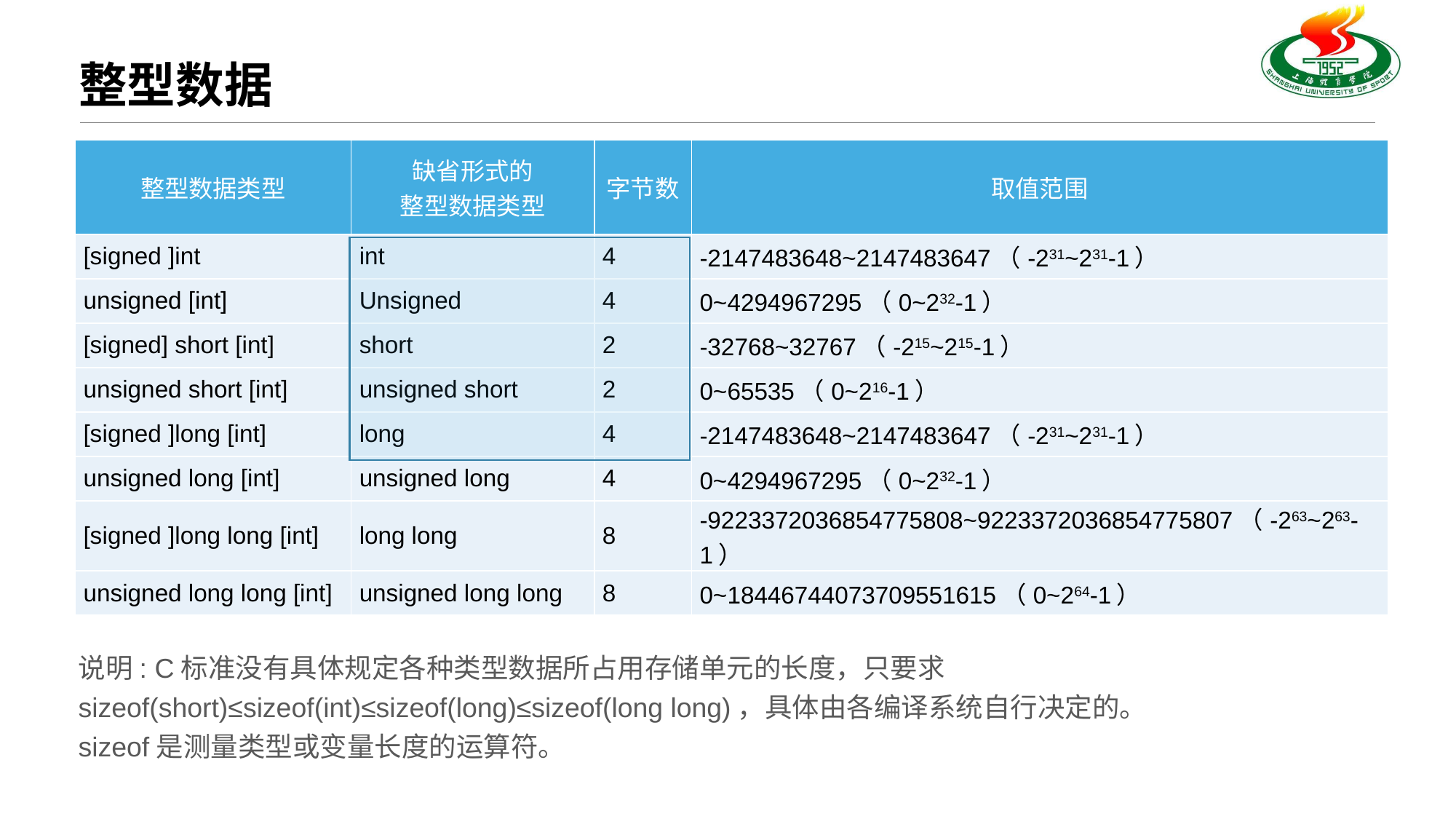

# 整型数据
| 整型数据类型 | 缺省形式的 整型数据类型 | 字节数 | 取值范围 |
| --- | --- | --- | --- |
| [signed ]int | int | 4 | -2147483648~2147483647（-231~231-1） |
| unsigned [int] | Unsigned | 4 | 0~4294967295（0~232-1） |
| [signed] short [int] | short | 2 | -32768~32767（-215~215-1） |
| unsigned short [int] | unsigned short | 2 | 0~65535（0~216-1） |
| [signed ]long [int] | long | 4 | -2147483648~2147483647（-231~231-1） |
| unsigned long [int] | unsigned long | 4 | 0~4294967295（0~232-1） |
| [signed ]long long [int] | long long | 8 | -9223372036854775808~9223372036854775807（-263~263-1） |
| unsigned long long [int] | unsigned long long | 8 | 0~18446744073709551615（0~264-1） |

说明: C标准没有具体规定各种类型数据所占用存储单元的长度，只要求sizeof(short)≤sizeof(int)≤sizeof(long)≤sizeof(long long)，具体由各编译系统自行决定的。
sizeof是测量类型或变量长度的运算符。